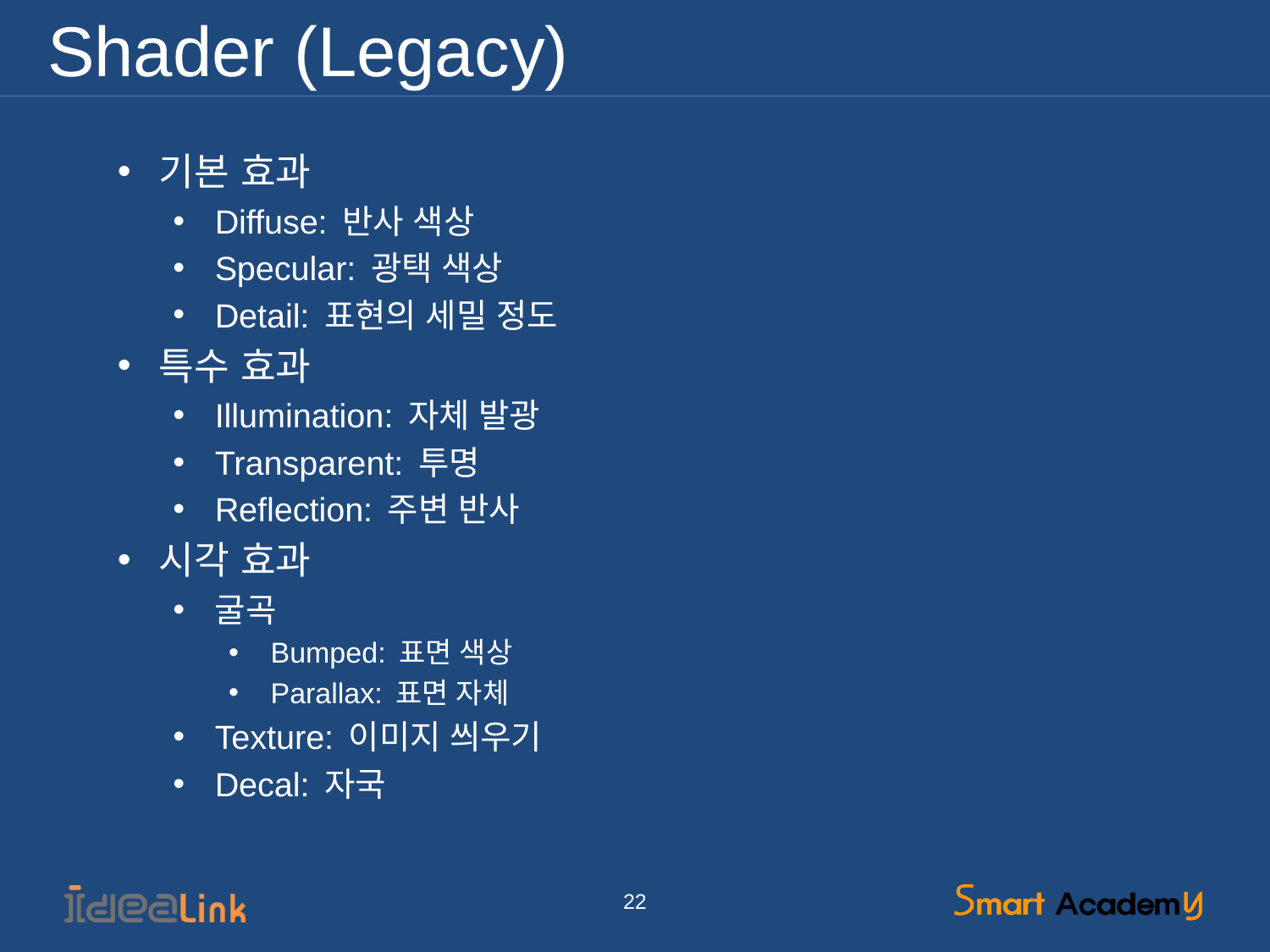

# Shader (Legacy)
기본 효과
Diffuse: 반사 색상
Specular: 광택 색상
Detail: 표현의 세밀 정도
특수 효과
Illumination: 자체 발광
Transparent: 투명
Reflection: 주변 반사
시각 효과
굴곡
Bumped: 표면 색상
Parallax: 표면 자체
Texture: 이미지 씌우기
Decal: 자국
22